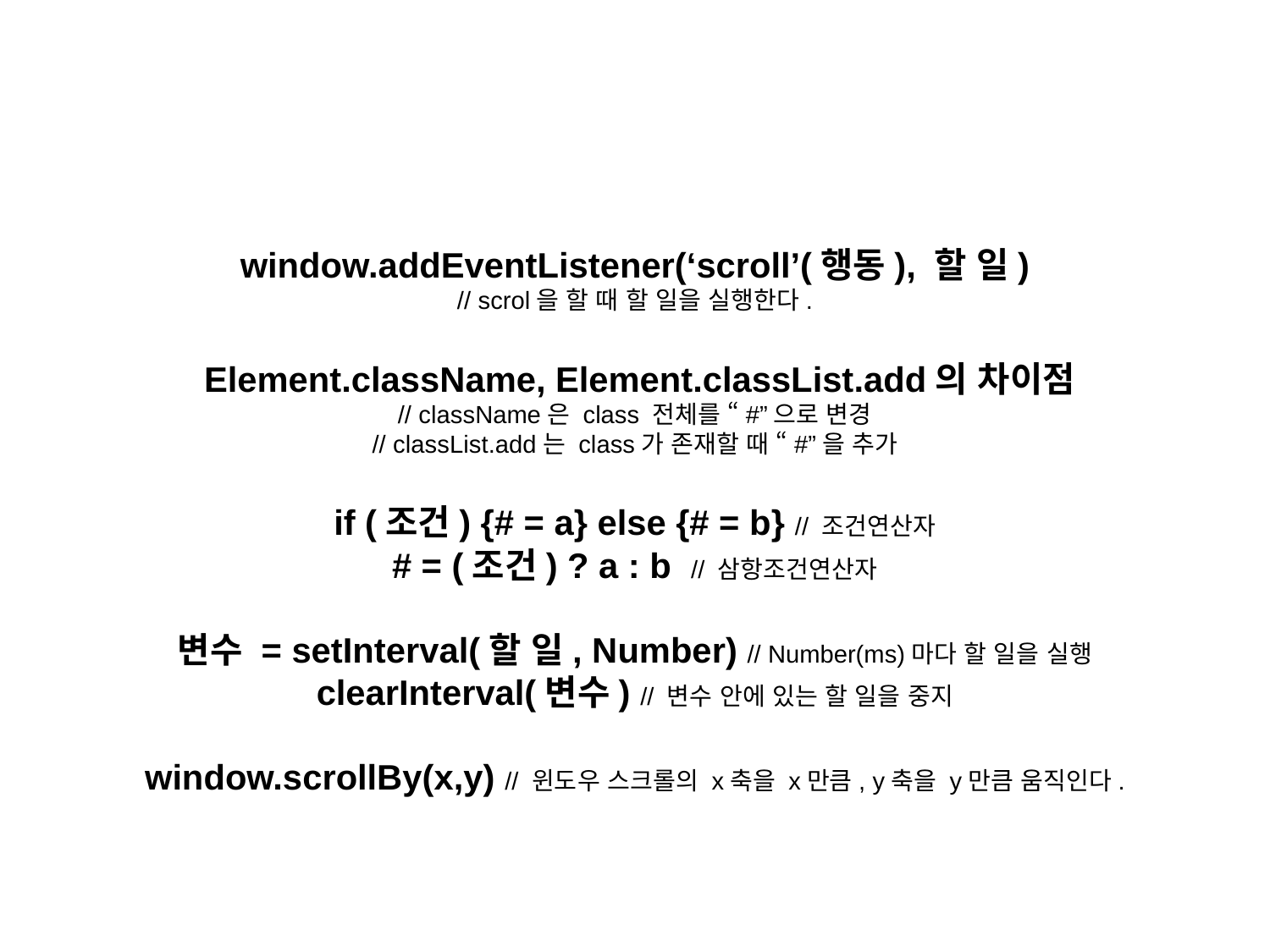

window.addEventListener(‘scroll’(행동), 할 일)
// scrol을 할 때 할 일을 실행한다.

 Element.className, Element.classList.add의 차이점
// className은 class 전체를 “#”으로 변경
// classList.add는 class가 존재할 때 “#”을 추가

if (조건) {# = a} else {# = b} // 조건연산자
# = (조건) ? a : b  // 삼항조건연산자

변수 = setInterval(할 일, Number) // Number(ms)마다 할 일을 실행
clearInterval(변수) // 변수 안에 있는 할 일을 중지

window.scrollBy(x,y) // 윈도우 스크롤의 x축을 x만큼, y축을 y만큼 움직인다.